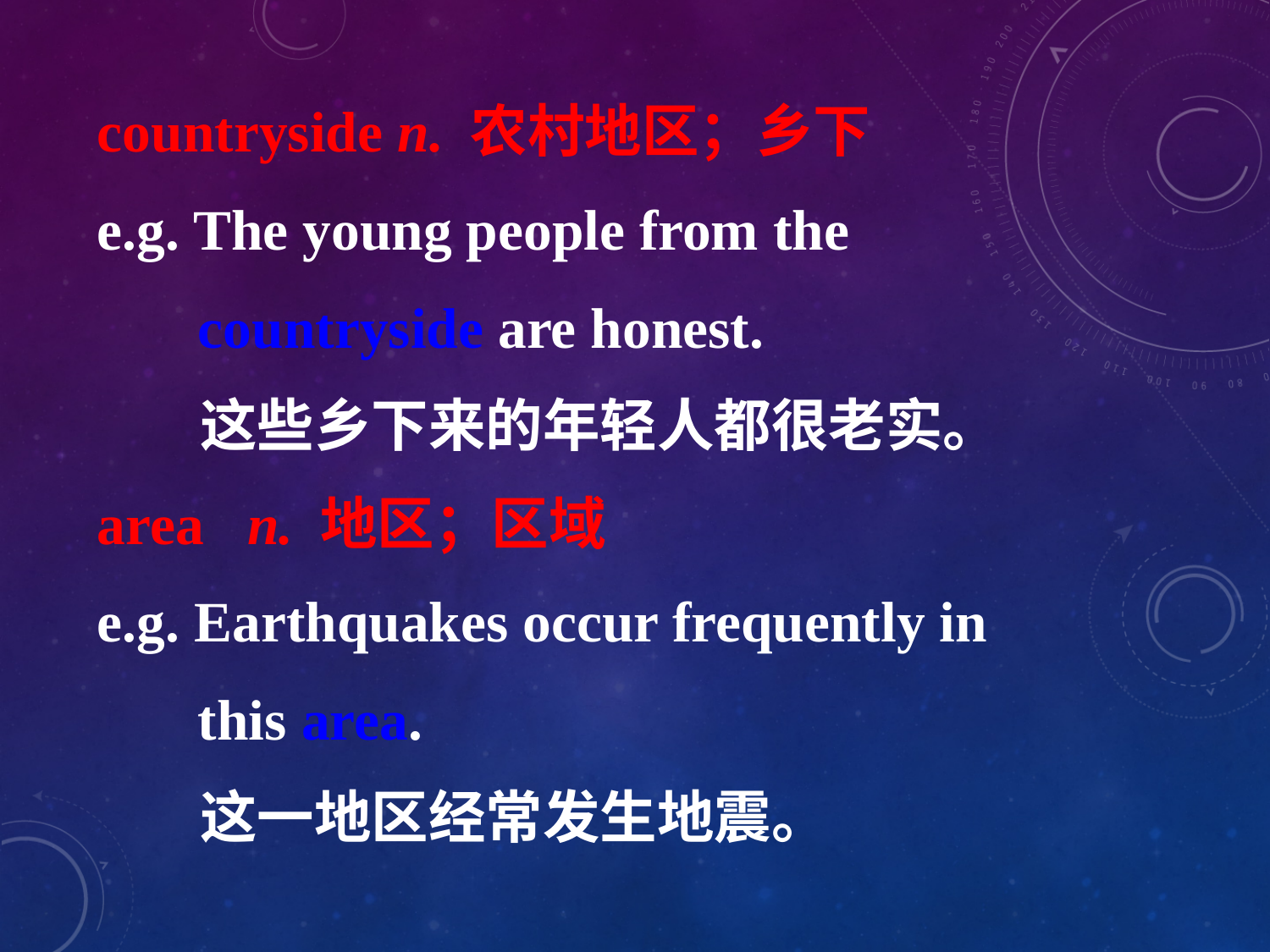

countryside n. 农村地区；乡下
e.g. The young people from the
       countryside are honest.
       这些乡下来的年轻人都很老实。
area   n. 地区；区域
e.g. Earthquakes occur frequently in
       this area.
       这一地区经常发生地震。